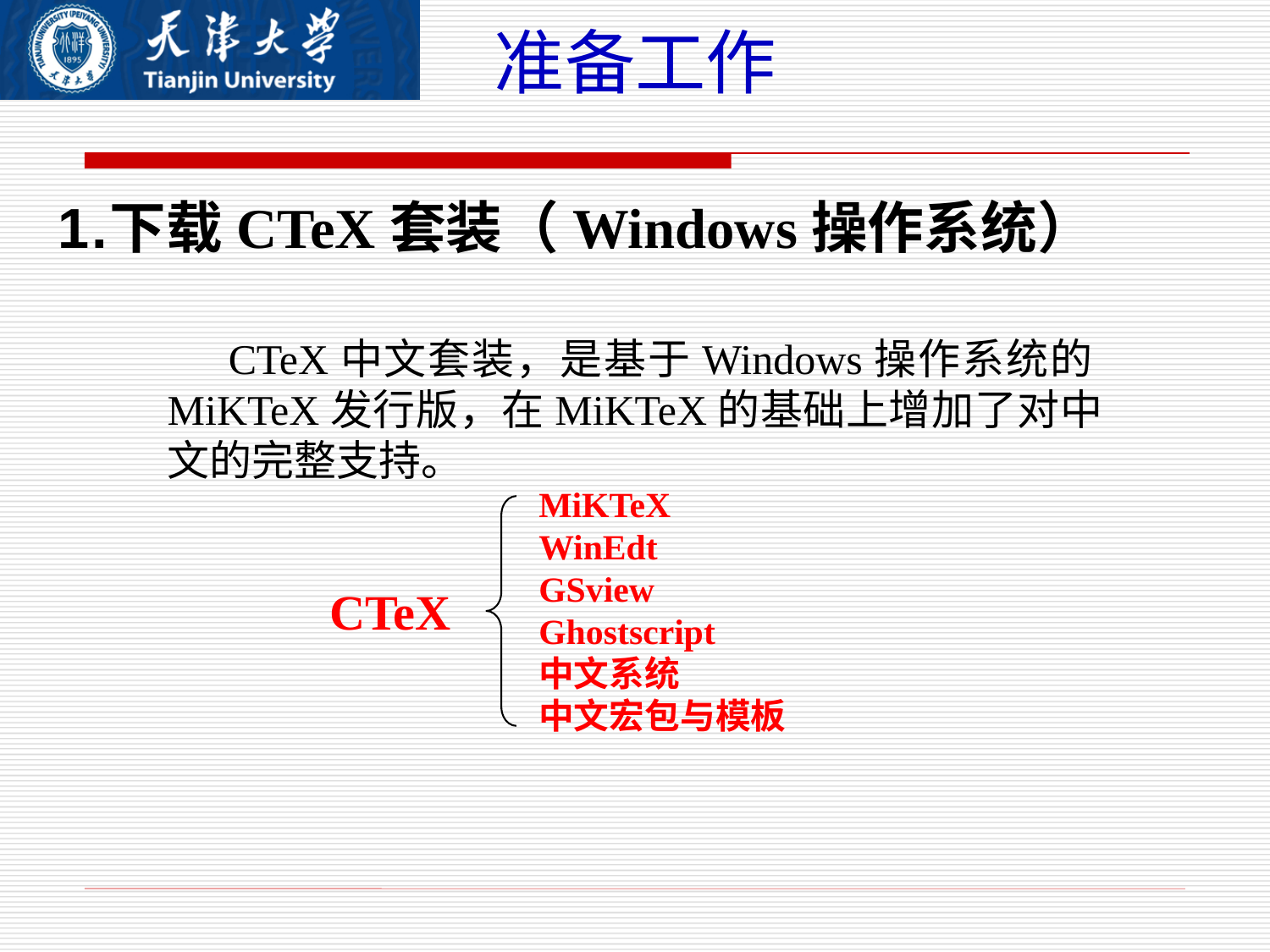

# 准备工作
下载CTeX套装（Windows操作系统）
     CTeX中文套装，是基于Windows操作系统的MiKTeX发行版，在MiKTeX的基础上增加了对中文的完整支持。
MiKTeX
WinEdt
GSview
Ghostscript
中文系统
中文宏包与模板

CTeX